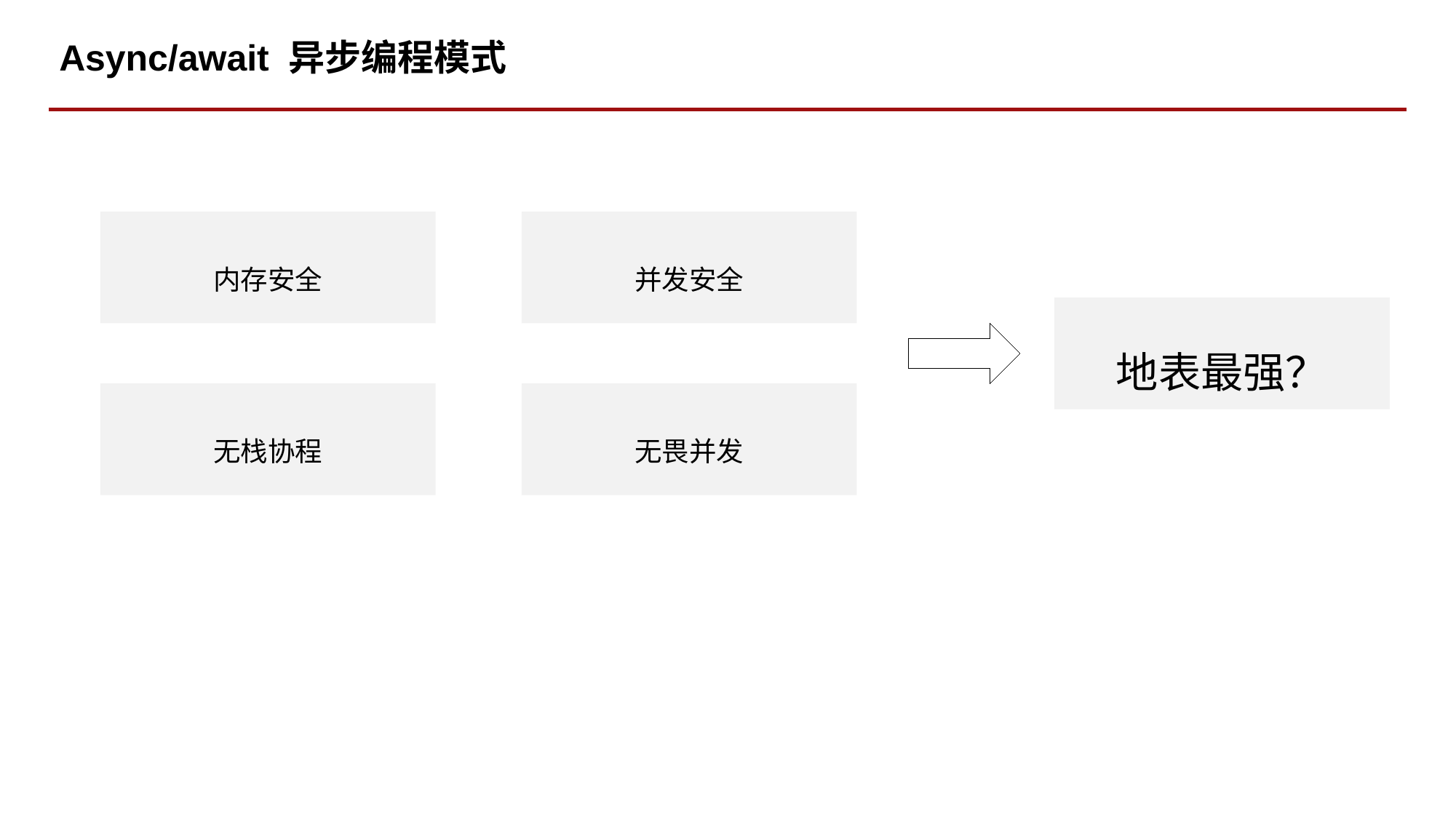

# Async/await 异步编程模式
内存安全
并发安全
地表最强？

无栈协程
无畏并发